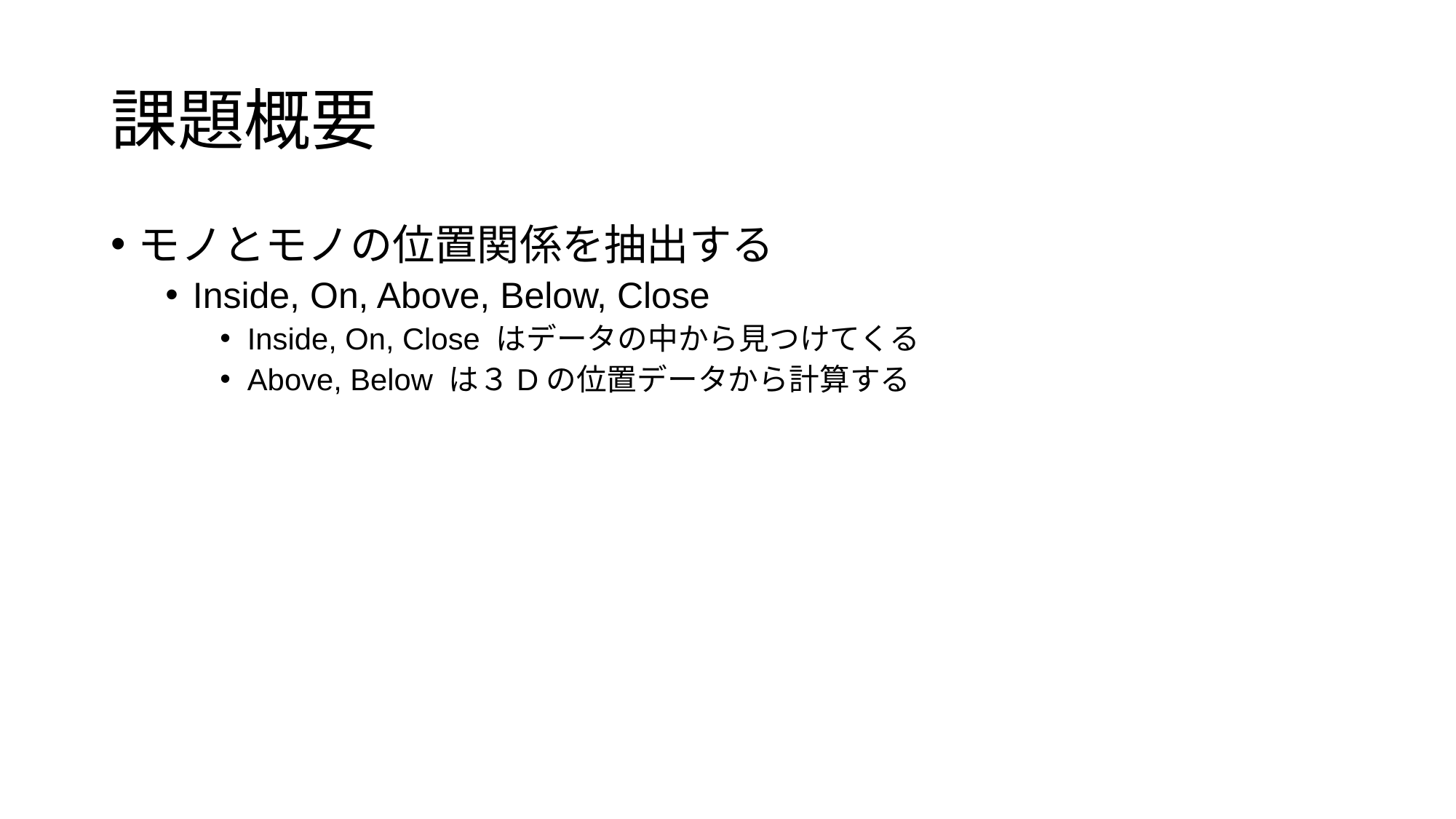

# 課題概要
モノとモノの位置関係を抽出する
Inside, On, Above, Below, Close
Inside, On, Close はデータの中から見つけてくる
Above, Below は３Dの位置データから計算する